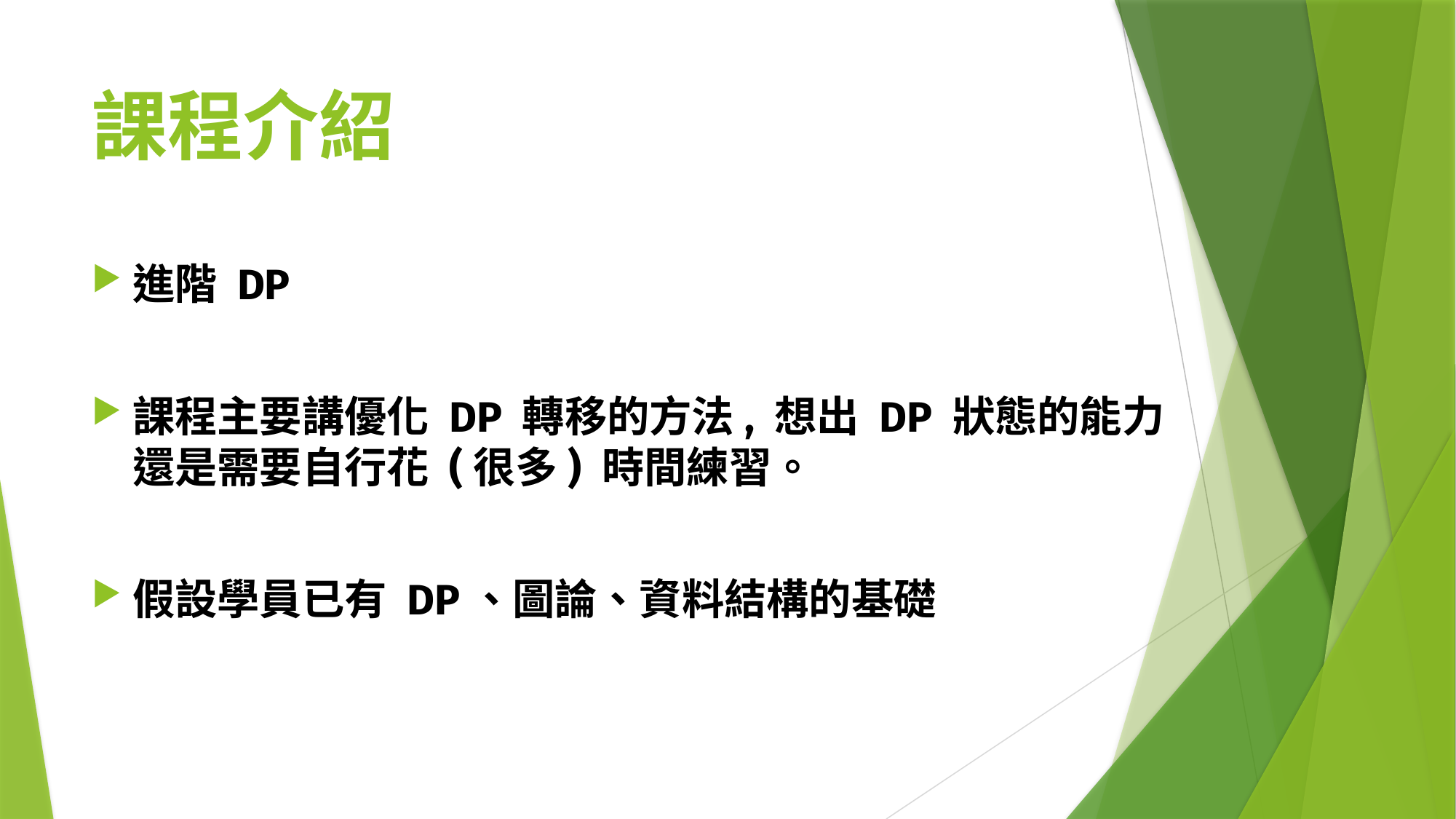

# 課程介紹
進階 DP

課程主要講優化 DP 轉移的方法, 想出 DP 狀態的能力還是需要自行花 (很多) 時間練習。

假設學員已有 DP、圖論、資料結構的基礎